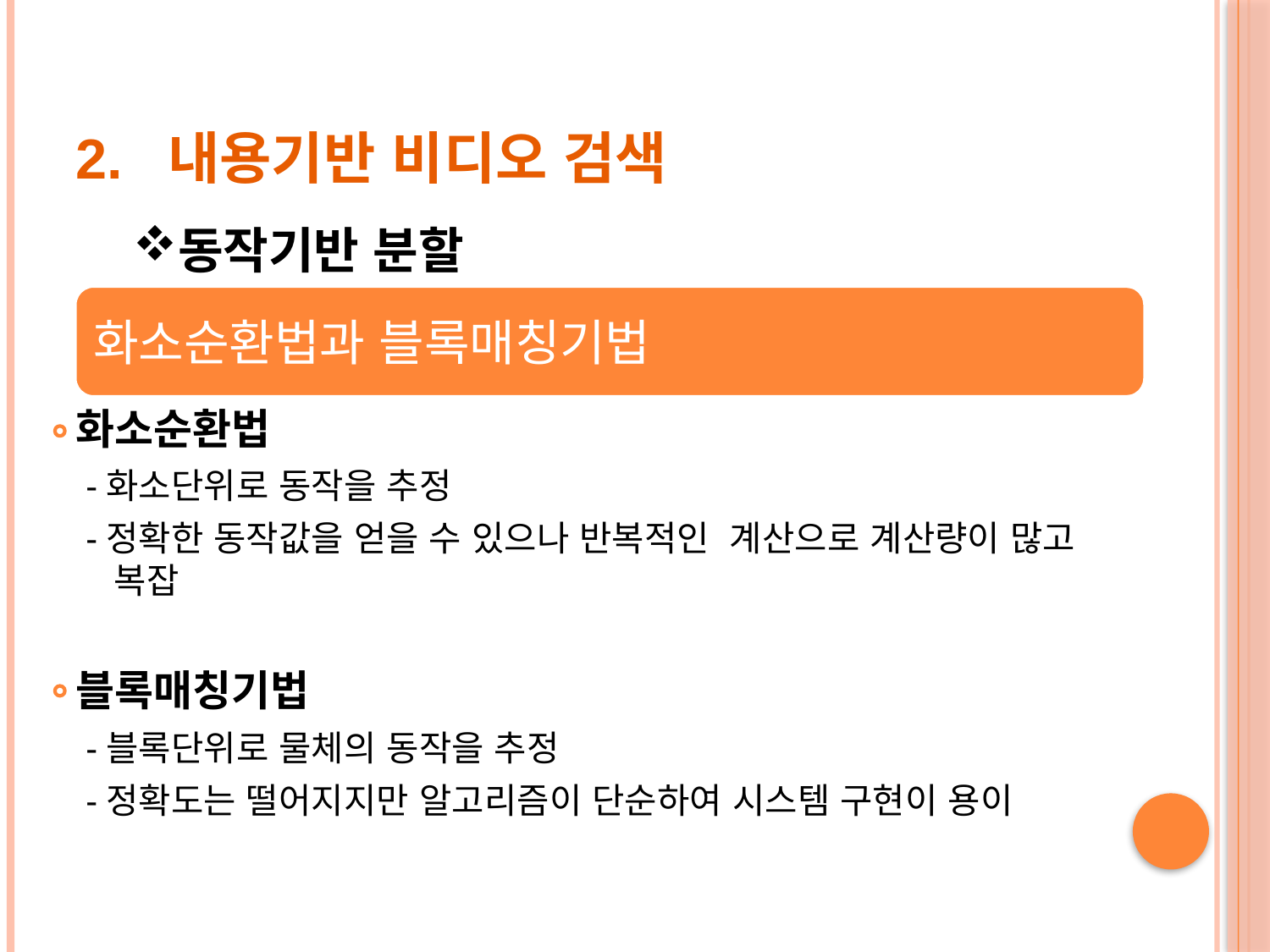

# 2.  내용기반 비디오 검색
동작기반 분할

두 프레임 사이의 동작 추정법은 추정하는 단위에 따라 화소순환법과 블록매칭 기법으로 나뉨
화소순환법
 -화소단위로 동작을 추정
 -정확한 동작값을 얻을 수 있으나 반복적인  계산으로 계산량이 많고 복잡

블록매칭기법
 -블록단위로 물체의 동작을 추정
 -정확도는 떨어지지만 알고리즘이 단순하여 시스템 구현이 용이

화소순환법과 블록매칭기법